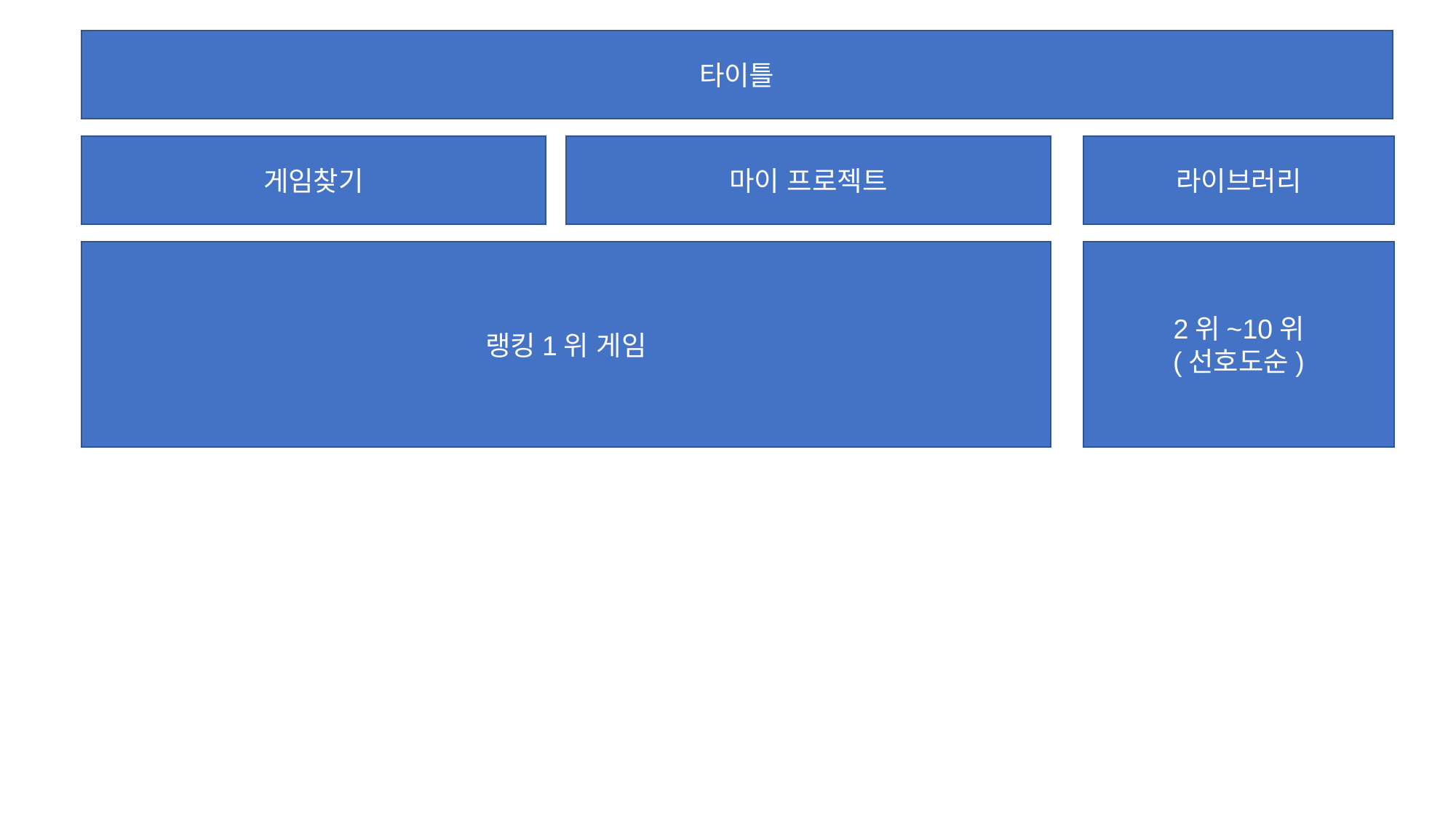

타이틀
라이브러리
마이 프로젝트
게임찾기
랭킹1위 게임
2위~10위
(선호도순)